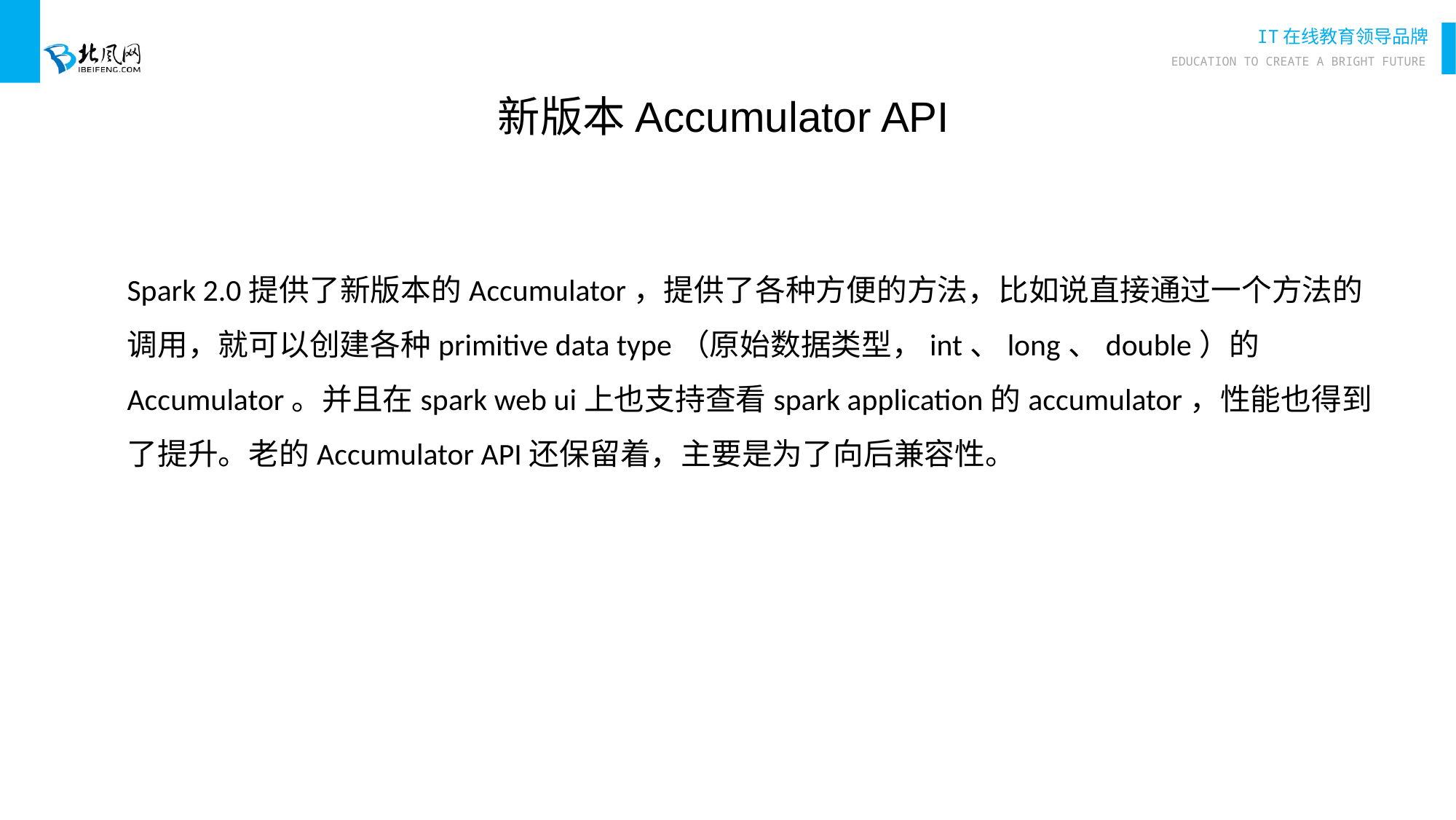

新版本Accumulator API
Spark 2.0提供了新版本的Accumulator，提供了各种方便的方法，比如说直接通过一个方法的调用，就可以创建各种primitive data type（原始数据类型，int、long、double）的Accumulator。并且在spark web ui上也支持查看spark application的accumulator，性能也得到了提升。老的Accumulator API还保留着，主要是为了向后兼容性。